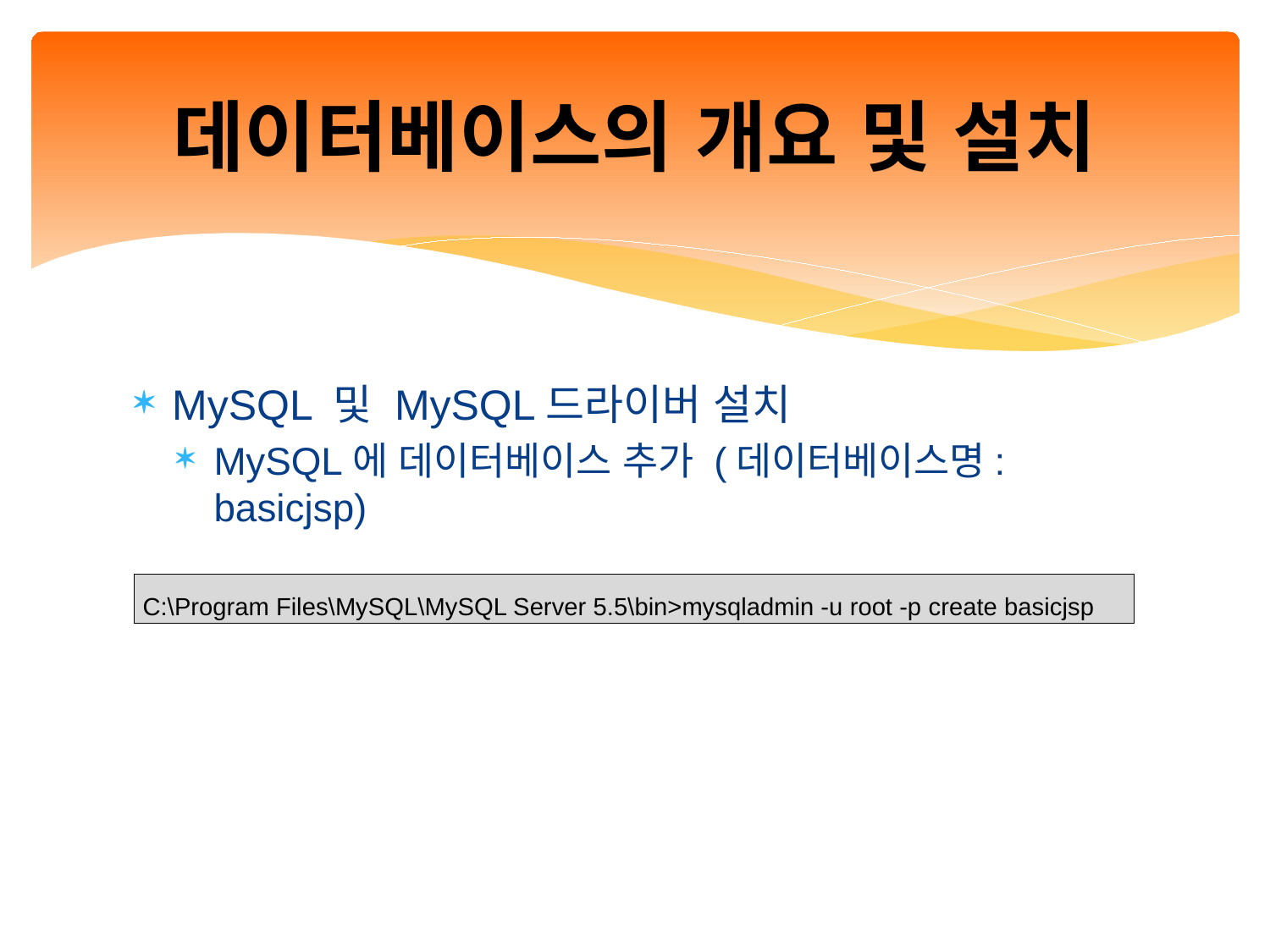

# 데이터베이스의 개요 및 설치
MySQL 및 MySQL드라이버 설치
MySQL에 데이터베이스 추가 (데이터베이스명: basicjsp)
| C:\Program Files\MySQL\MySQL Server 5.5\bin>mysqladmin -u root -p create basicjsp |
| --- |